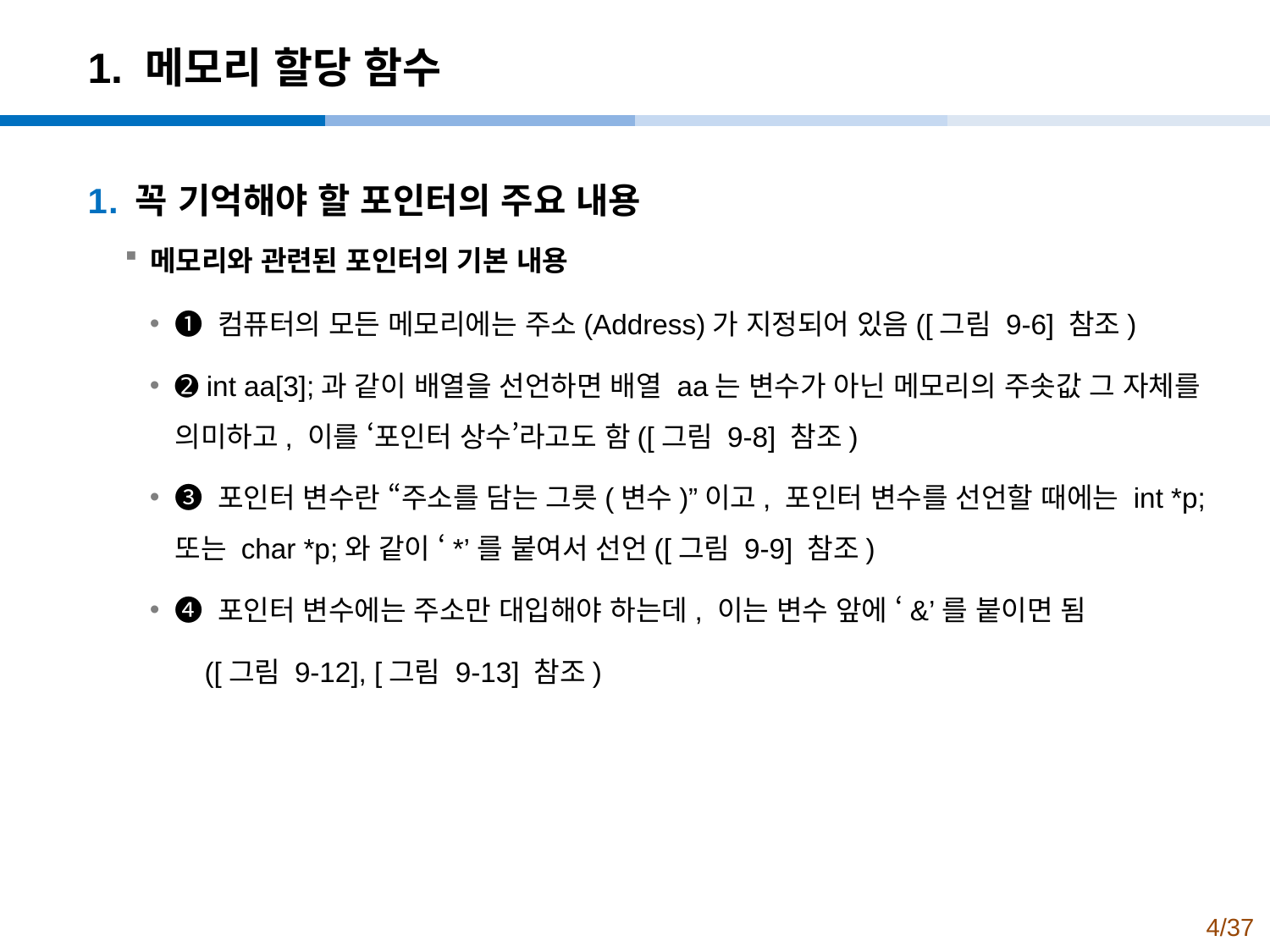

# 1. 메모리 할당 함수
꼭 기억해야 할 포인터의 주요 내용
메모리와 관련된 포인터의 기본 내용
➊ 컴퓨터의 모든 메모리에는 주소(Address)가 지정되어 있음([그림 9-6] 참조)
➋ int aa[3];과 같이 배열을 선언하면 배열 aa는 변수가 아닌 메모리의 주솟값 그 자체를 의미하고, 이를 ‘포인터 상수’라고도 함([그림 9-8] 참조)
➌ 포인터 변수란 “주소를 담는 그릇(변수)”이고, 포인터 변수를 선언할 때에는 int *p; 또는 char *p;와 같이 ‘*’를 붙여서 선언([그림 9-9] 참조)
➍ 포인터 변수에는 주소만 대입해야 하는데, 이는 변수 앞에 ‘&’를 붙이면 됨
       ([그림 9-12], [그림 9-13] 참조)